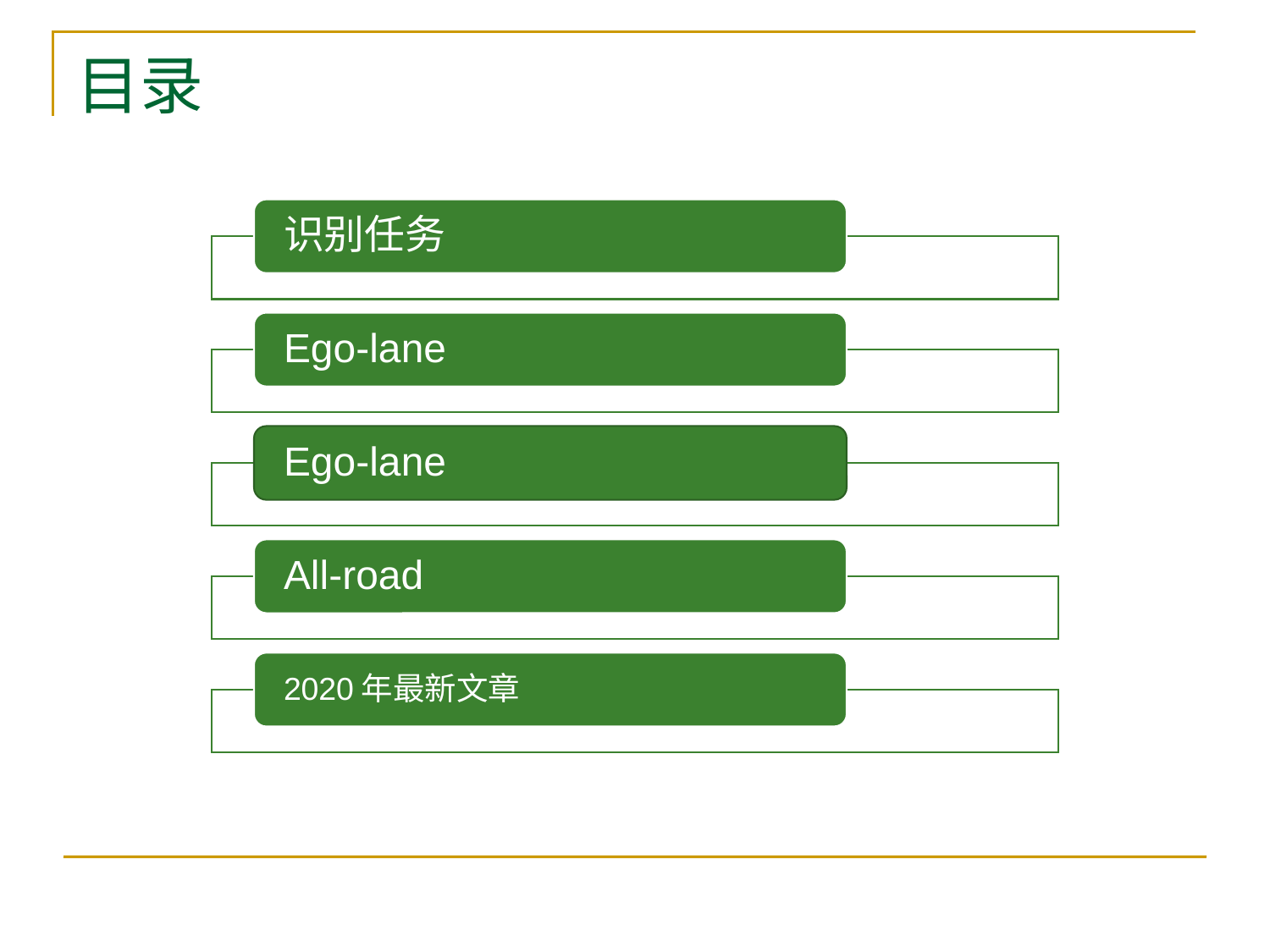

# 目录
识别任务
Ego-lane
Ego-lane
All-road
2020年最新文章